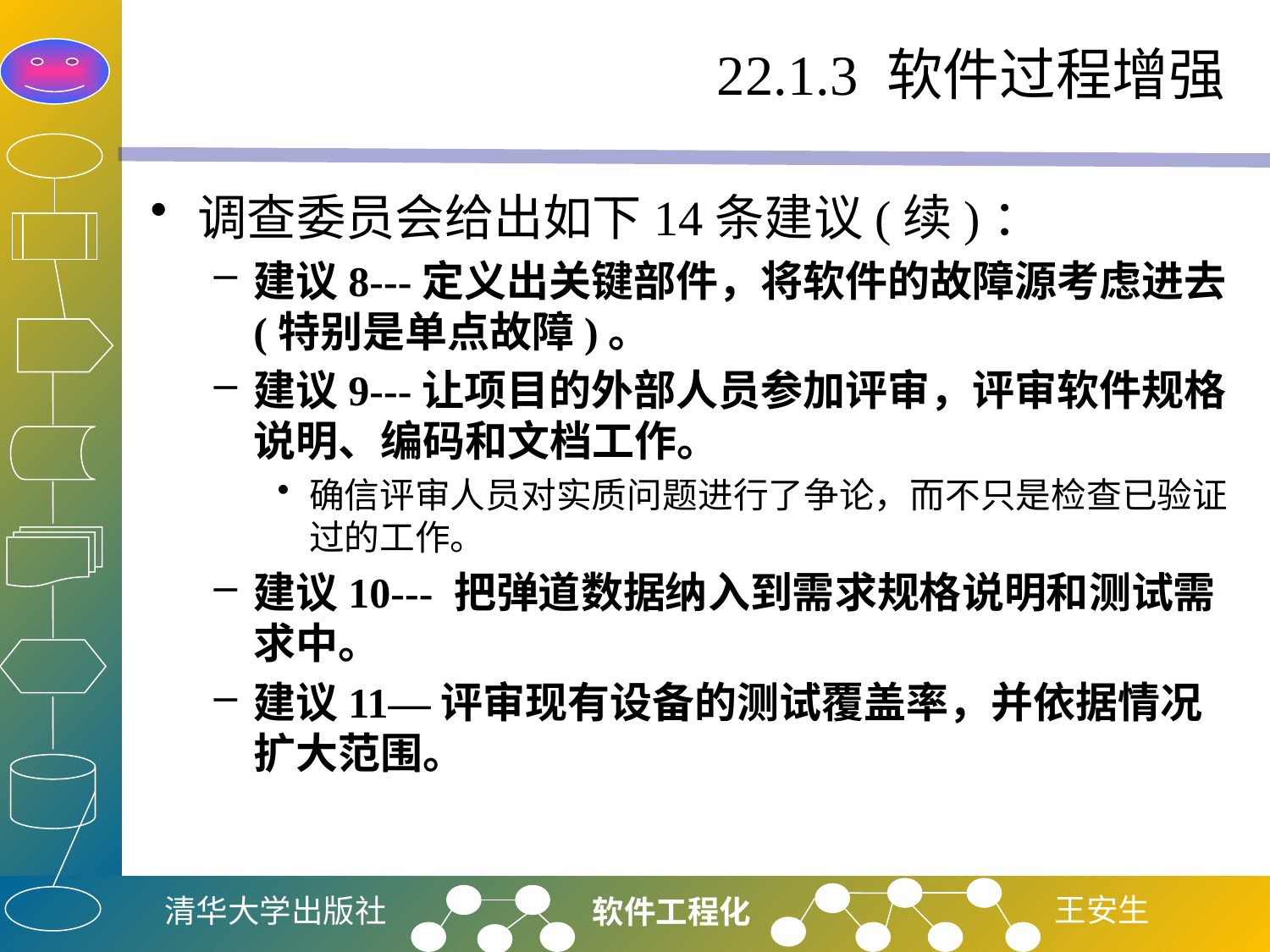

# 22.1.3 软件过程增强
调查委员会给出如下14条建议(续)：
建议8---定义出关键部件，将软件的故障源考虑进去(特别是单点故障)。
建议9---让项目的外部人员参加评审，评审软件规格说明、编码和文档工作。
确信评审人员对实质问题进行了争论，而不只是检查已验证过的工作。
建议10--- 把弹道数据纳入到需求规格说明和测试需求中。
建议11—评审现有设备的测试覆盖率，并依据情况扩大范围。